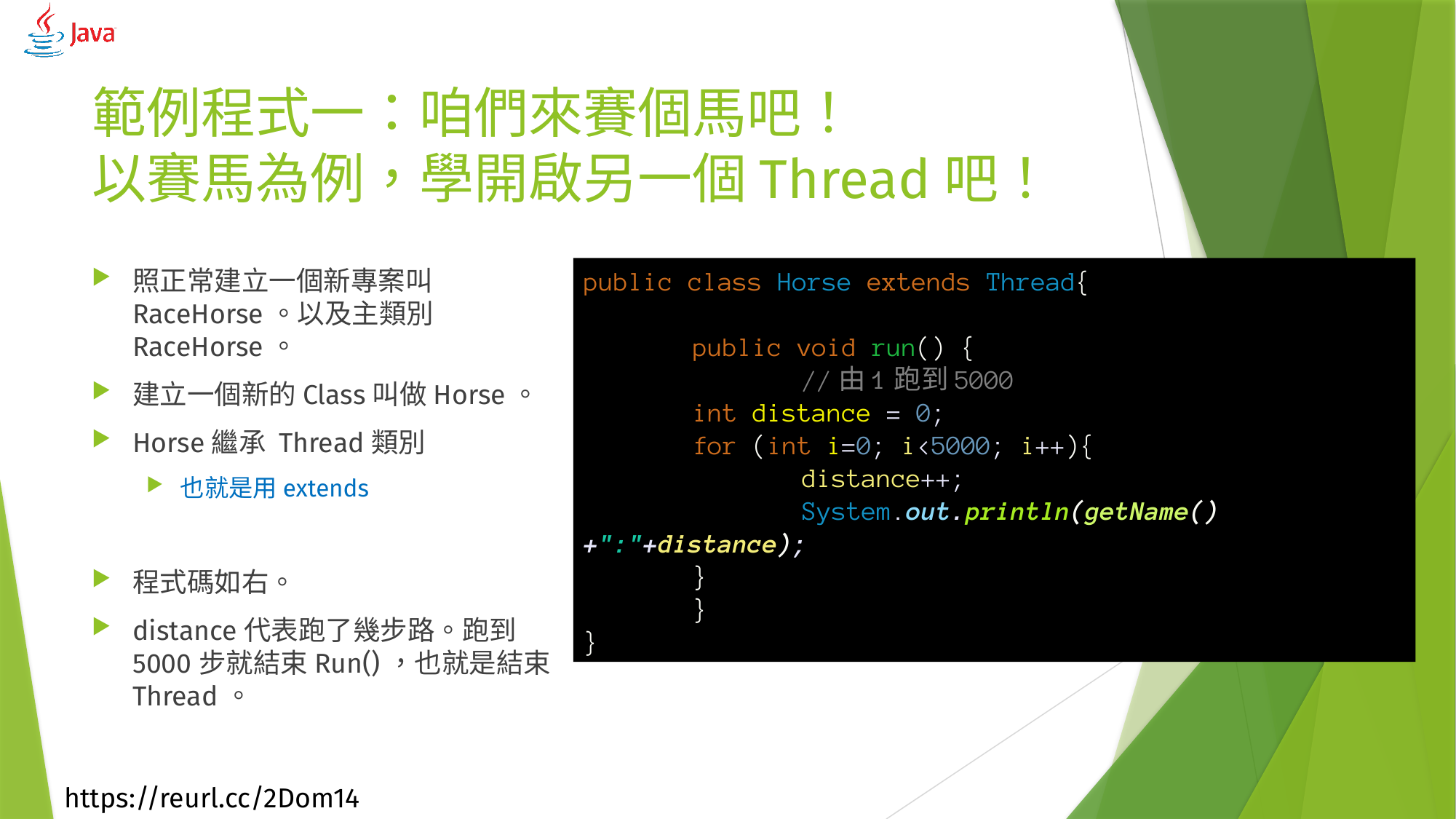

# 範例程式一：咱們來賽個馬吧！ 以賽馬為例，學開啟另一個Thread吧！
照正常建立一個新專案叫RaceHorse。以及主類別RaceHorse。
建立一個新的Class叫做Horse。
Horse繼承 Thread類別
也就是用extends

程式碼如右。
distance代表跑了幾步路。跑到5000步就結束Run()，也就是結束Thread。
public class Horse extends Thread{

	public void run() {
		//由1跑到5000
    	int distance = 0;
    	for (int i=0; i<5000; i++){
    		distance++;
      		System.out.println(getName()+":"+distance);
    	}
	}
}